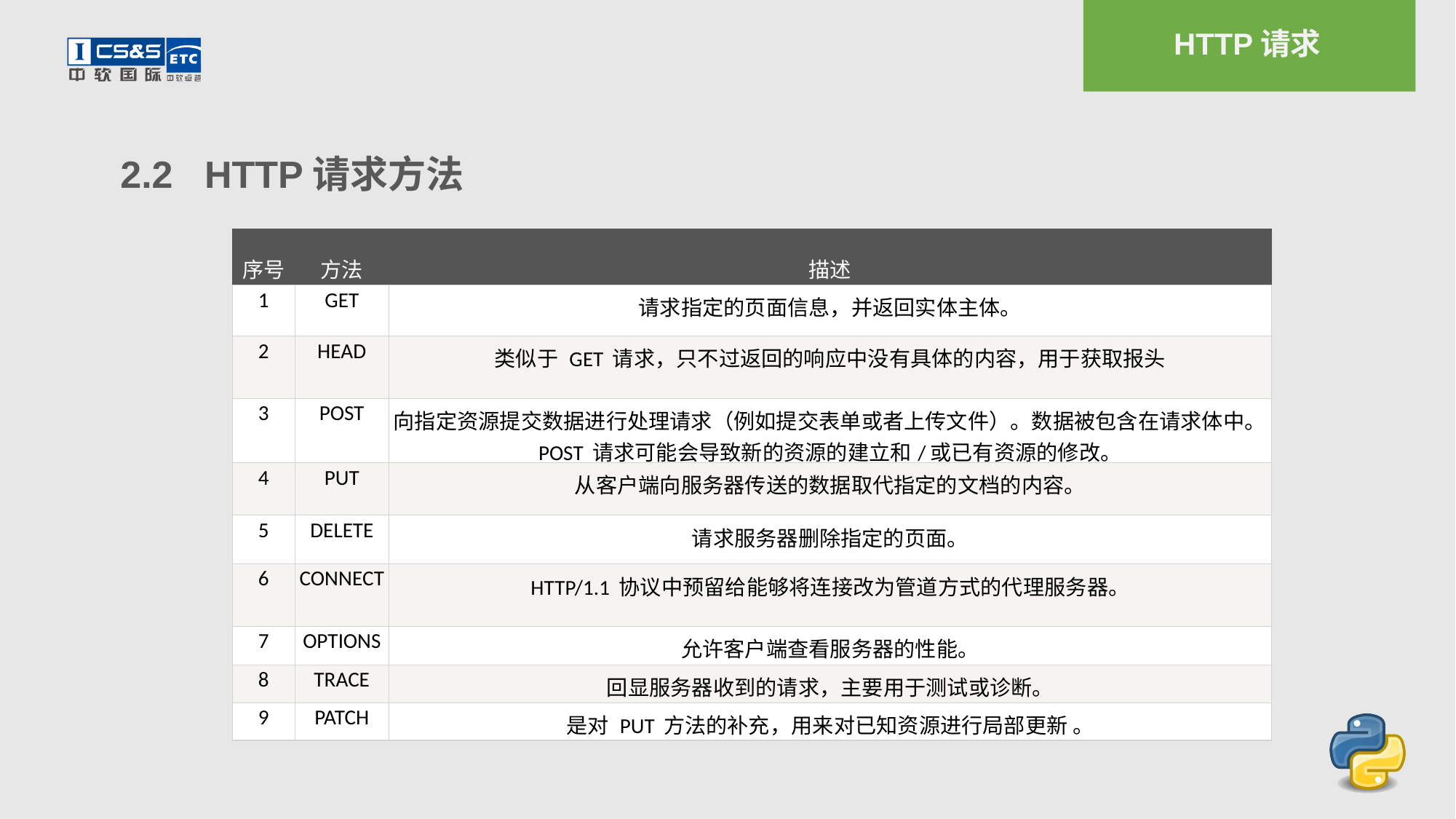

HTTP请求
2.2   HTTP请求方法
| 序号 | 方法 | 描述 |
| --- | --- | --- |
| 1 | GET | 请求指定的页面信息，并返回实体主体。 |
| 2 | HEAD | 类似于 GET 请求，只不过返回的响应中没有具体的内容，用于获取报头 |
| 3 | POST | 向指定资源提交数据进行处理请求（例如提交表单或者上传文件）。数据被包含在请求体中。POST 请求可能会导致新的资源的建立和/或已有资源的修改。 |
| 4 | PUT | 从客户端向服务器传送的数据取代指定的文档的内容。 |
| 5 | DELETE | 请求服务器删除指定的页面。 |
| 6 | CONNECT | HTTP/1.1 协议中预留给能够将连接改为管道方式的代理服务器。 |
| 7 | OPTIONS | 允许客户端查看服务器的性能。 |
| 8 | TRACE | 回显服务器收到的请求，主要用于测试或诊断。 |
| 9 | PATCH | 是对 PUT 方法的补充，用来对已知资源进行局部更新 。 |